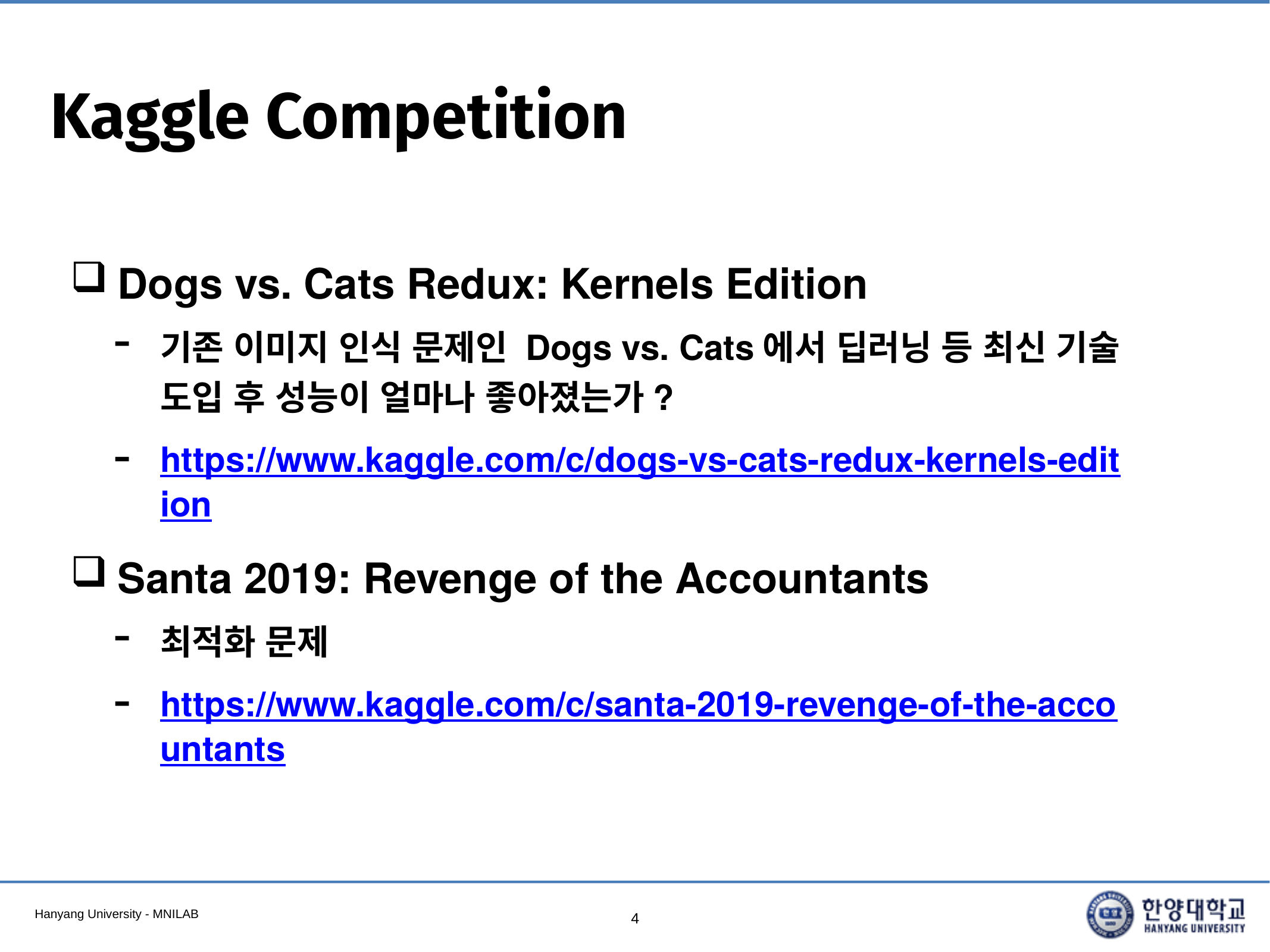

# Kaggle Competition
Dogs vs. Cats Redux: Kernels Edition
기존 이미지 인식 문제인 Dogs vs. Cats에서 딥러닝 등 최신 기술 도입 후 성능이 얼마나 좋아졌는가?
https://www.kaggle.com/c/dogs-vs-cats-redux-kernels-edition
Santa 2019: Revenge of the Accountants
최적화 문제
https://www.kaggle.com/c/santa-2019-revenge-of-the-accountants
4